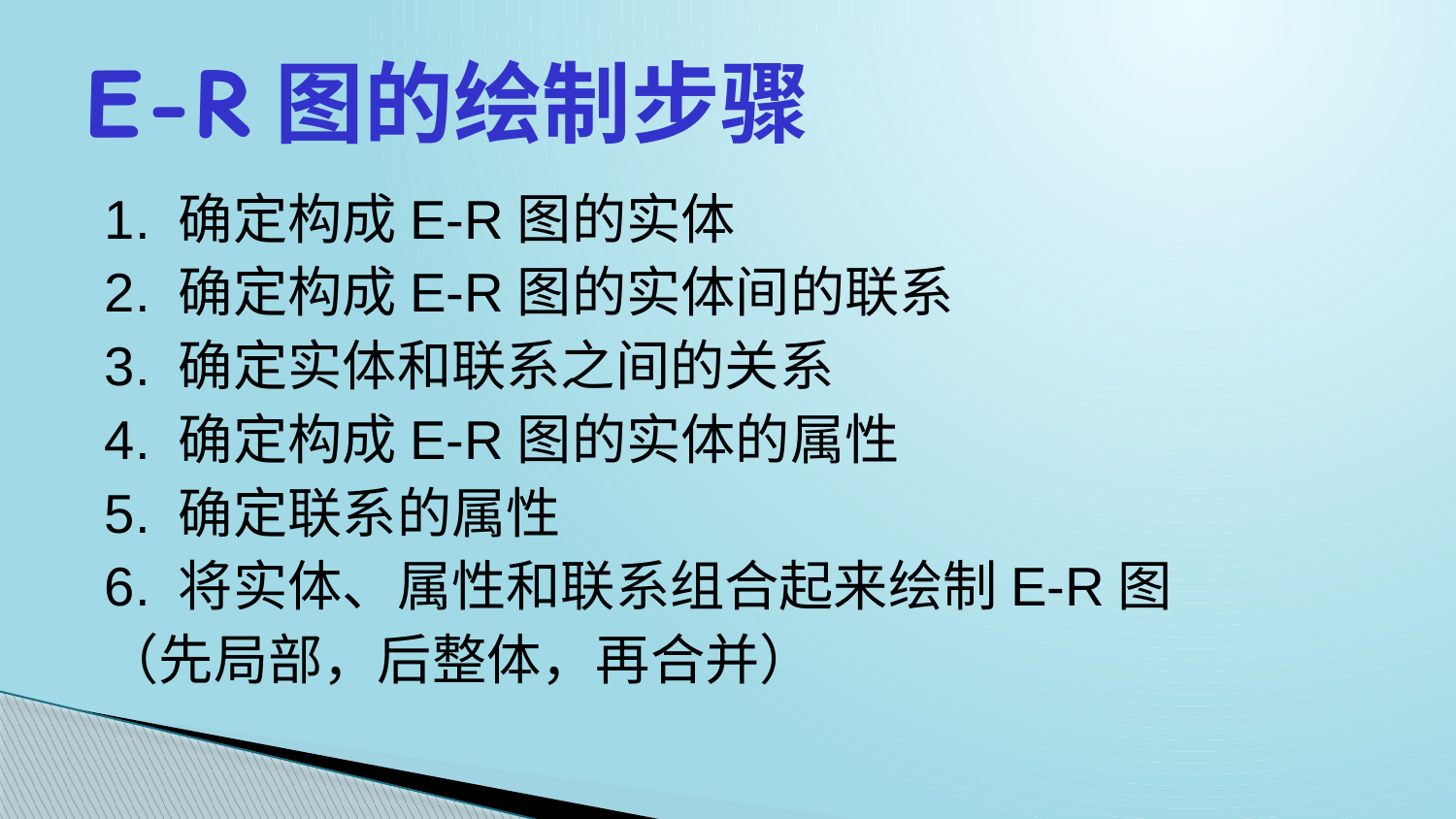

# E-R图的绘制步骤
1. 确定构成E-R图的实体
2. 确定构成E-R图的实体间的联系
3. 确定实体和联系之间的关系
4. 确定构成E-R图的实体的属性
5. 确定联系的属性
6. 将实体、属性和联系组合起来绘制E-R图
（先局部，后整体，再合并）

19